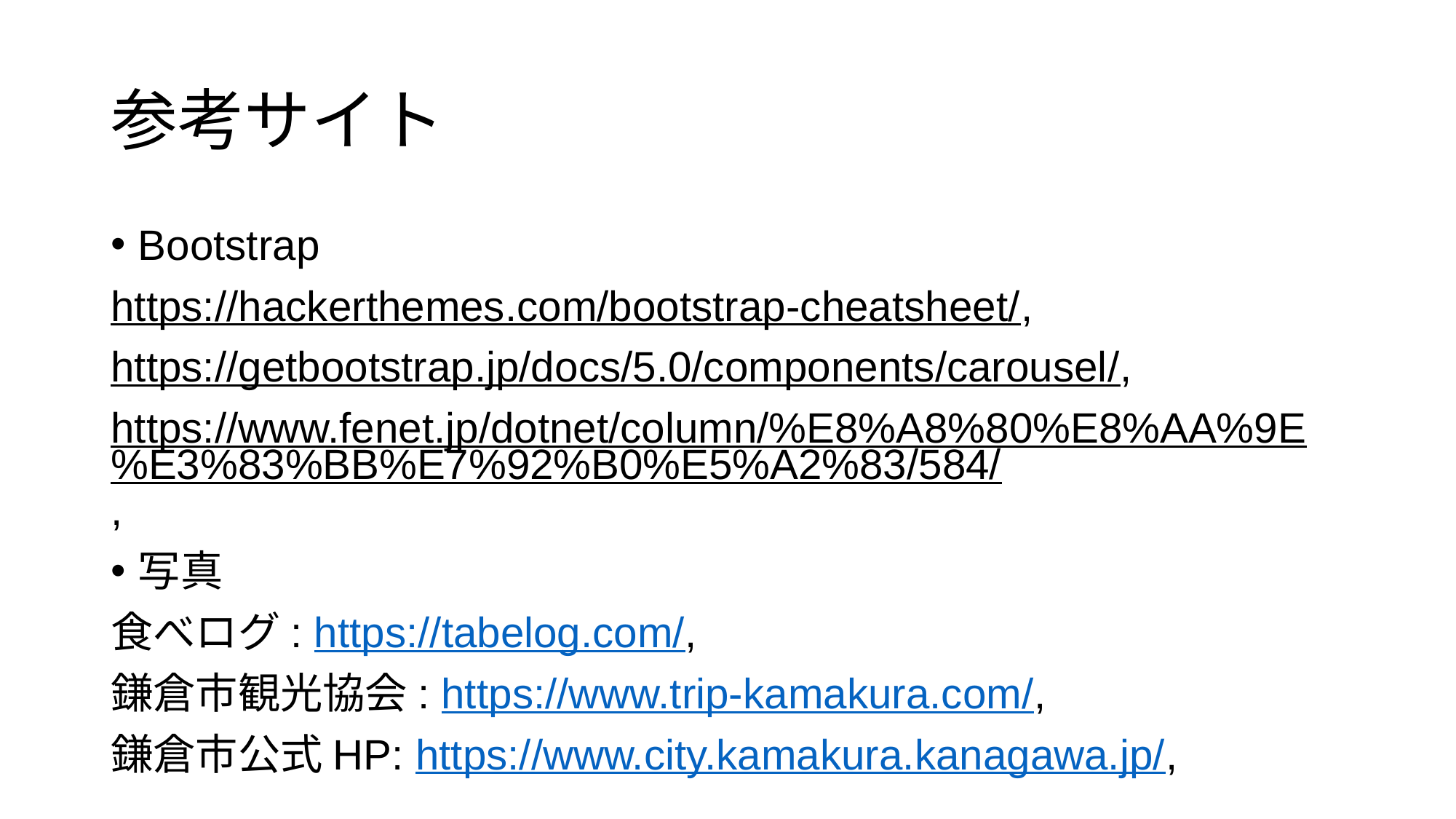

# 参考サイト
Bootstrap
https://hackerthemes.com/bootstrap-cheatsheet/,
https://getbootstrap.jp/docs/5.0/components/carousel/,
https://www.fenet.jp/dotnet/column/%E8%A8%80%E8%AA%9E%E3%83%BB%E7%92%B0%E5%A2%83/584/,
写真
食べログ: https://tabelog.com/,
鎌倉市観光協会: https://www.trip-kamakura.com/,
鎌倉市公式HP: https://www.city.kamakura.kanagawa.jp/,